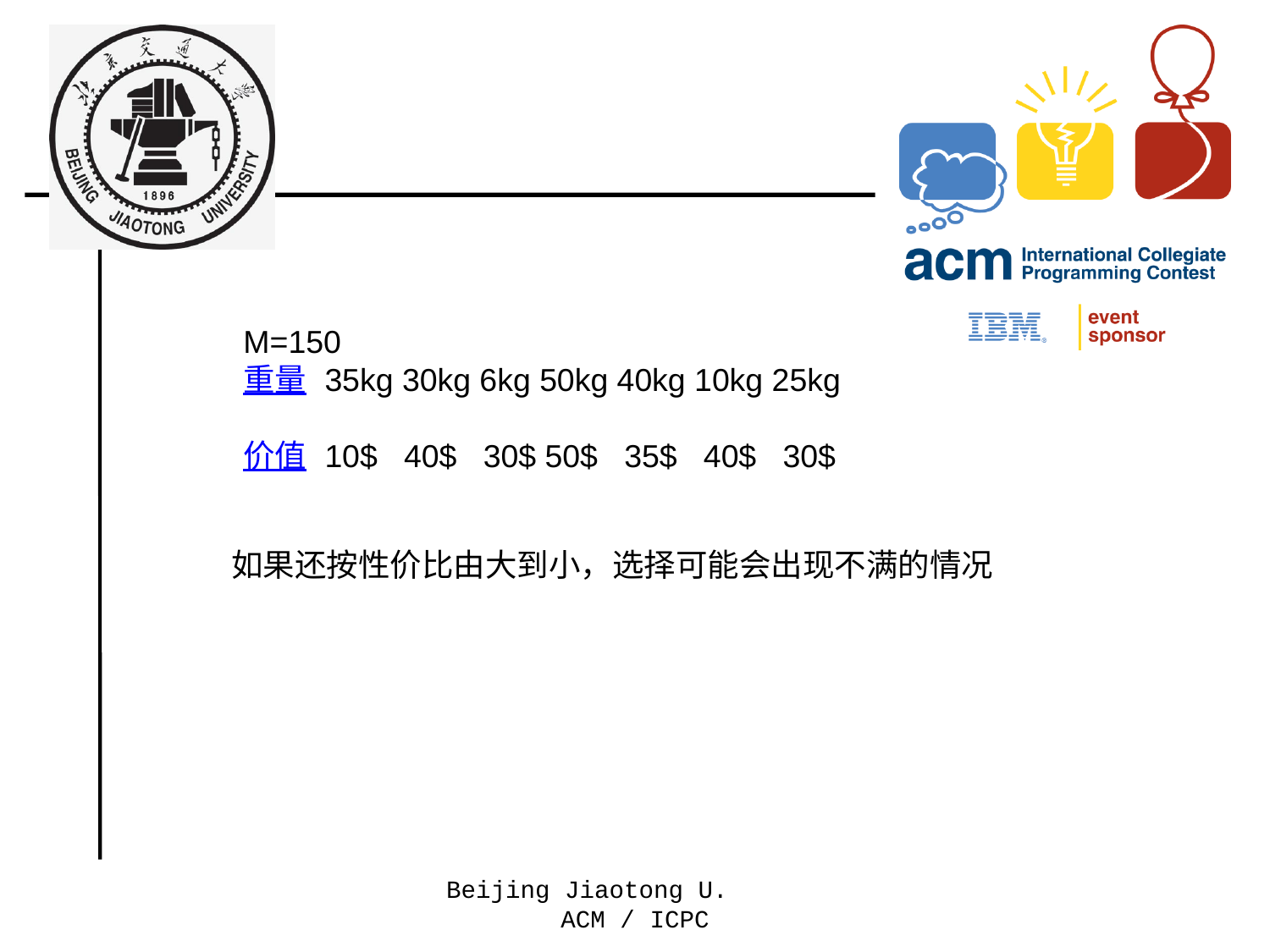

#

M=150
重量 35kg 30kg 6kg 50kg 40kg 10kg 25kg

价值 10$   40$   30$ 50$   35$   40$   30$

如果还按性价比由大到小，选择可能会出现不满的情况